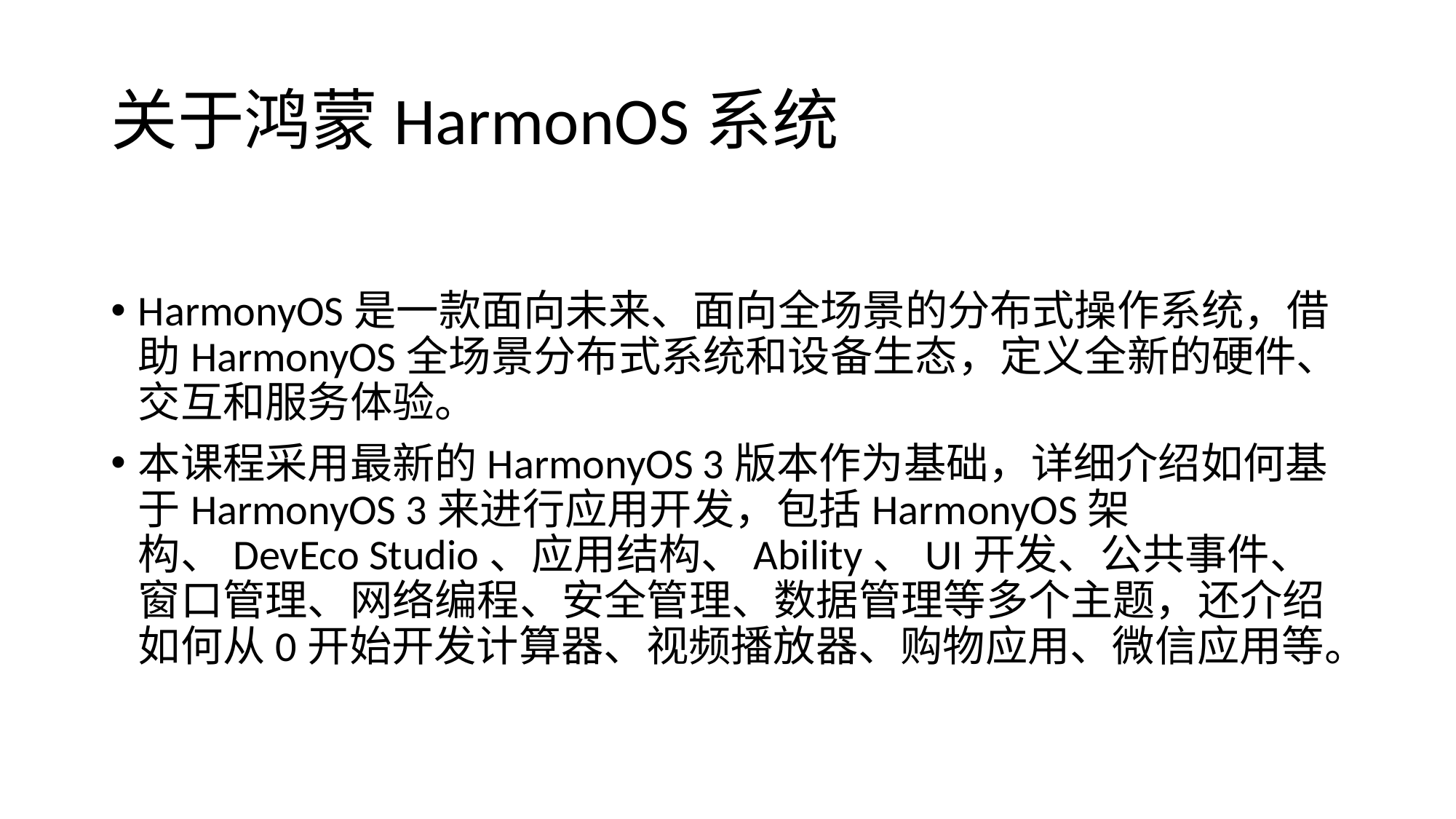

# 关于鸿蒙HarmonOS系统

HarmonyOS是一款面向未来、面向全场景的分布式操作系统，借助HarmonyOS全场景分布式系统和设备生态，定义全新的硬件、交互和服务体验。
本课程采用最新的HarmonyOS 3版本作为基础，详细介绍如何基于HarmonyOS 3来进行应用开发，包括HarmonyOS架构、DevEco Studio、应用结构、Ability、UI开发、公共事件、窗口管理、网络编程、安全管理、数据管理等多个主题，还介绍如何从0开始开发计算器、视频播放器、购物应用、微信应用等。